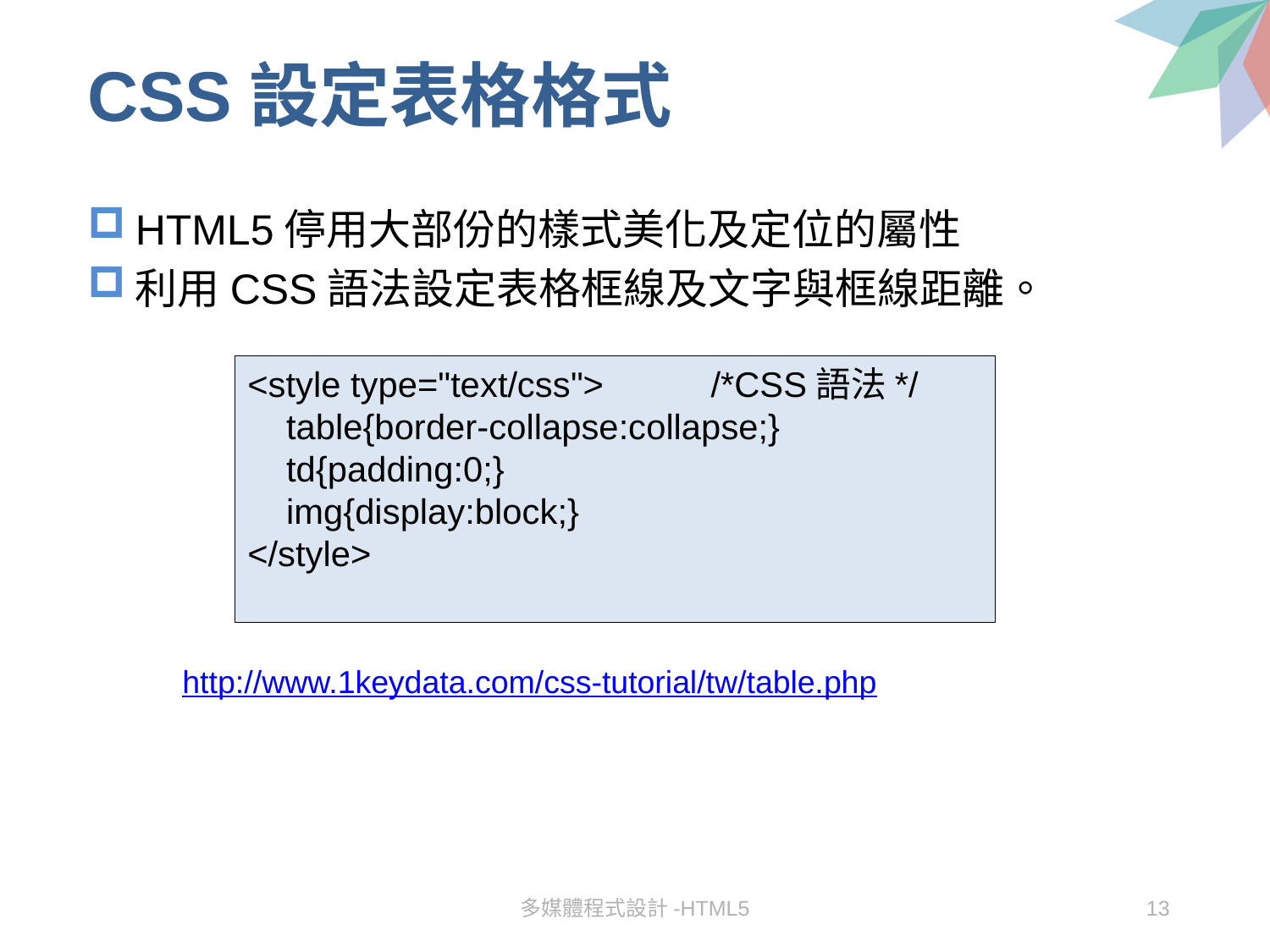

# CSS設定表格格式
HTML5停用大部份的樣式美化及定位的屬性
利用CSS語法設定表格框線及文字與框線距離。

<style type="text/css">           /*CSS語法*/
    table{border-collapse:collapse;}
    td{padding:0;}
    img{display:block;}
</style>

http://www.1keydata.com/css-tutorial/tw/table.php

多媒體程式設計-HTML5
13